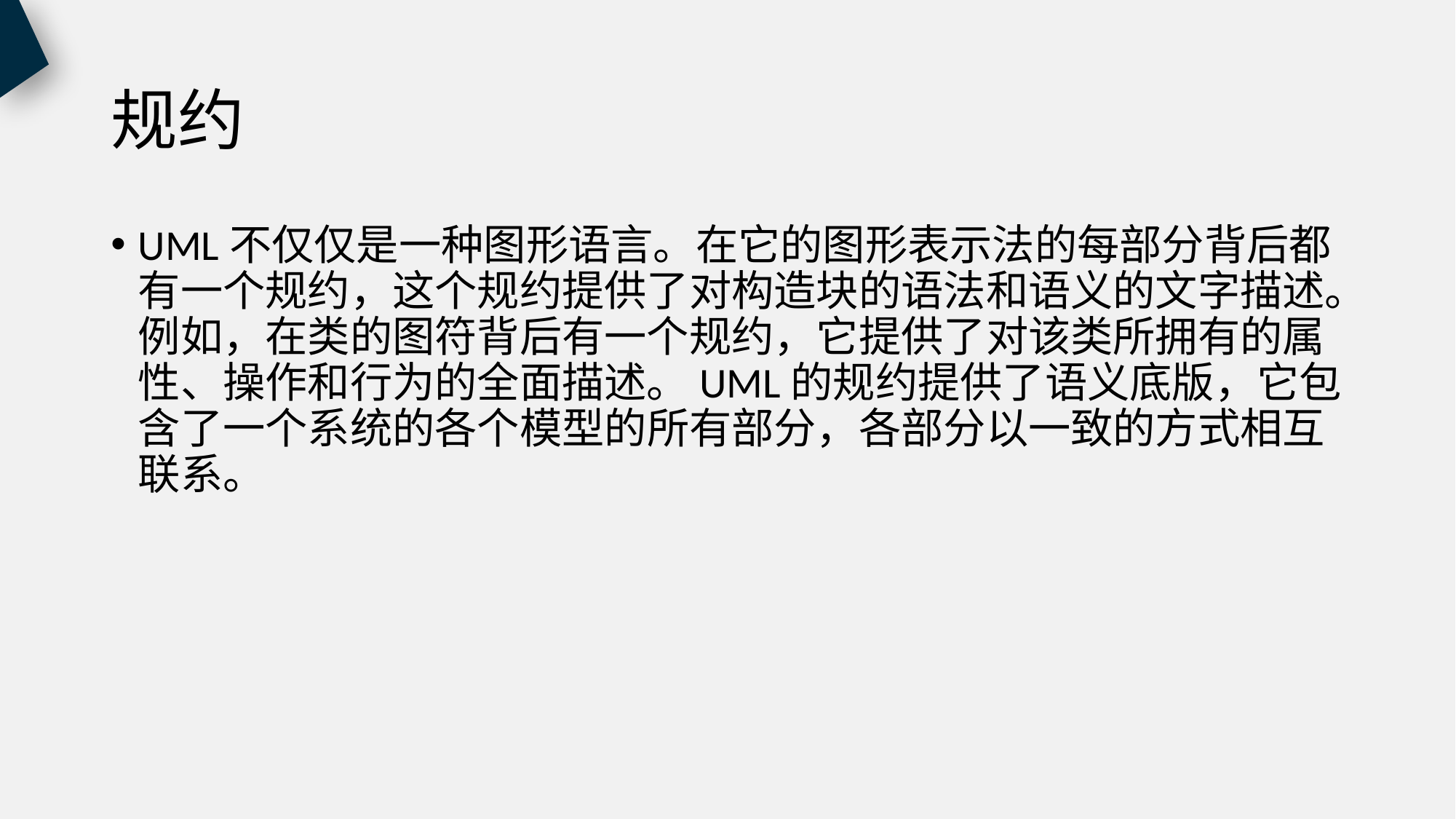

# 规约
UML不仅仅是一种图形语言。在它的图形表示法的每部分背后都有一个规约，这个规约提供了对构造块的语法和语义的文字描述。例如，在类的图符背后有一个规约，它提供了对该类所拥有的属性、操作和行为的全面描述。UML的规约提供了语义底版，它包含了一个系统的各个模型的所有部分，各部分以一致的方式相互联系。